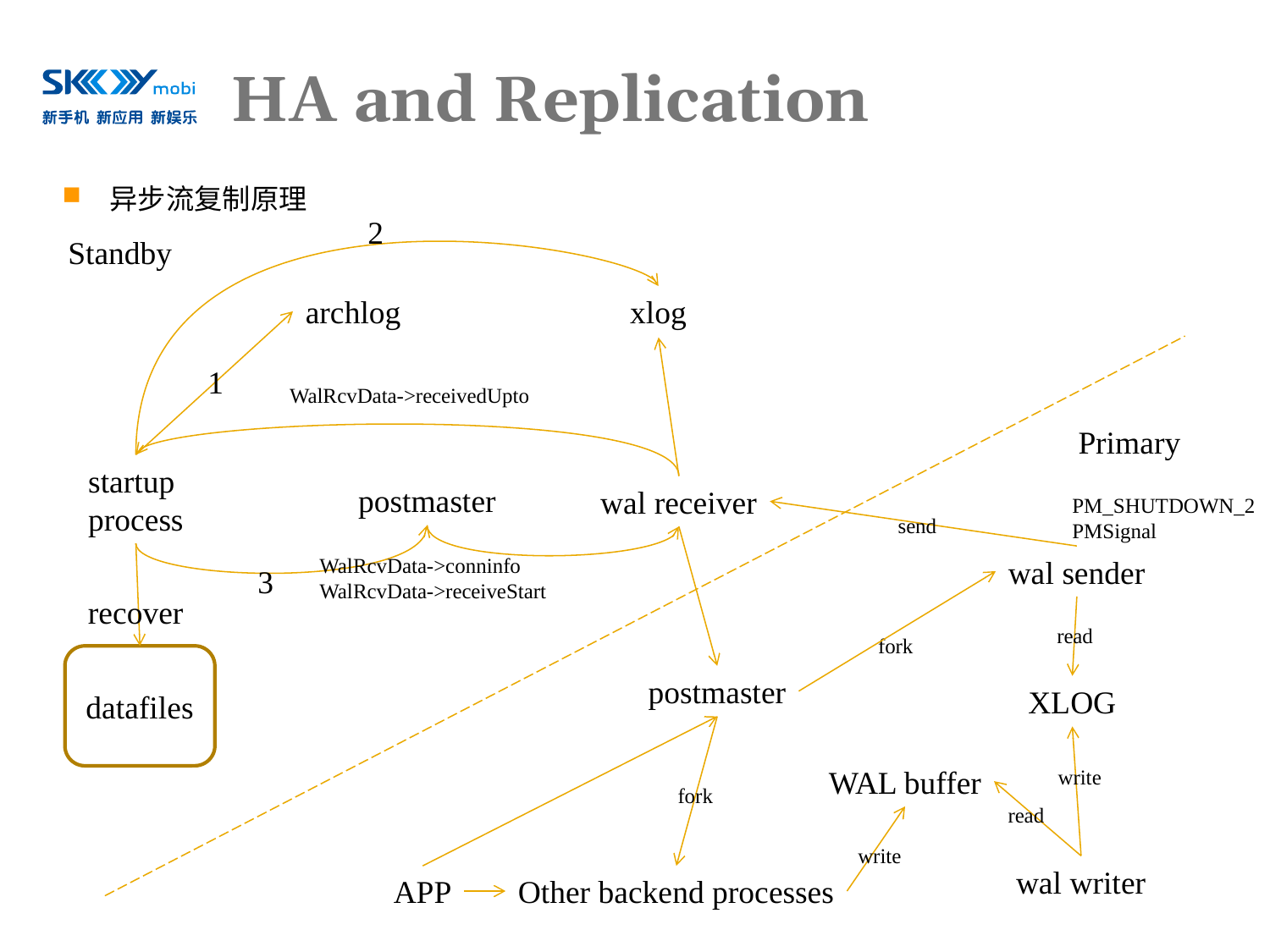

# HA and Replication
异步流复制原理
2
Standby
archlog
xlog
1
WalRcvData->receivedUpto
Primary
startup
process
postmaster
wal receiver
PM_SHUTDOWN_2
PMSignal
send
WalRcvData->conninfo
WalRcvData->receiveStart
wal sender
3
recover
read
fork
datafiles
postmaster
XLOG
WAL buffer
write
fork
read
write
wal writer
APP
Other backend processes